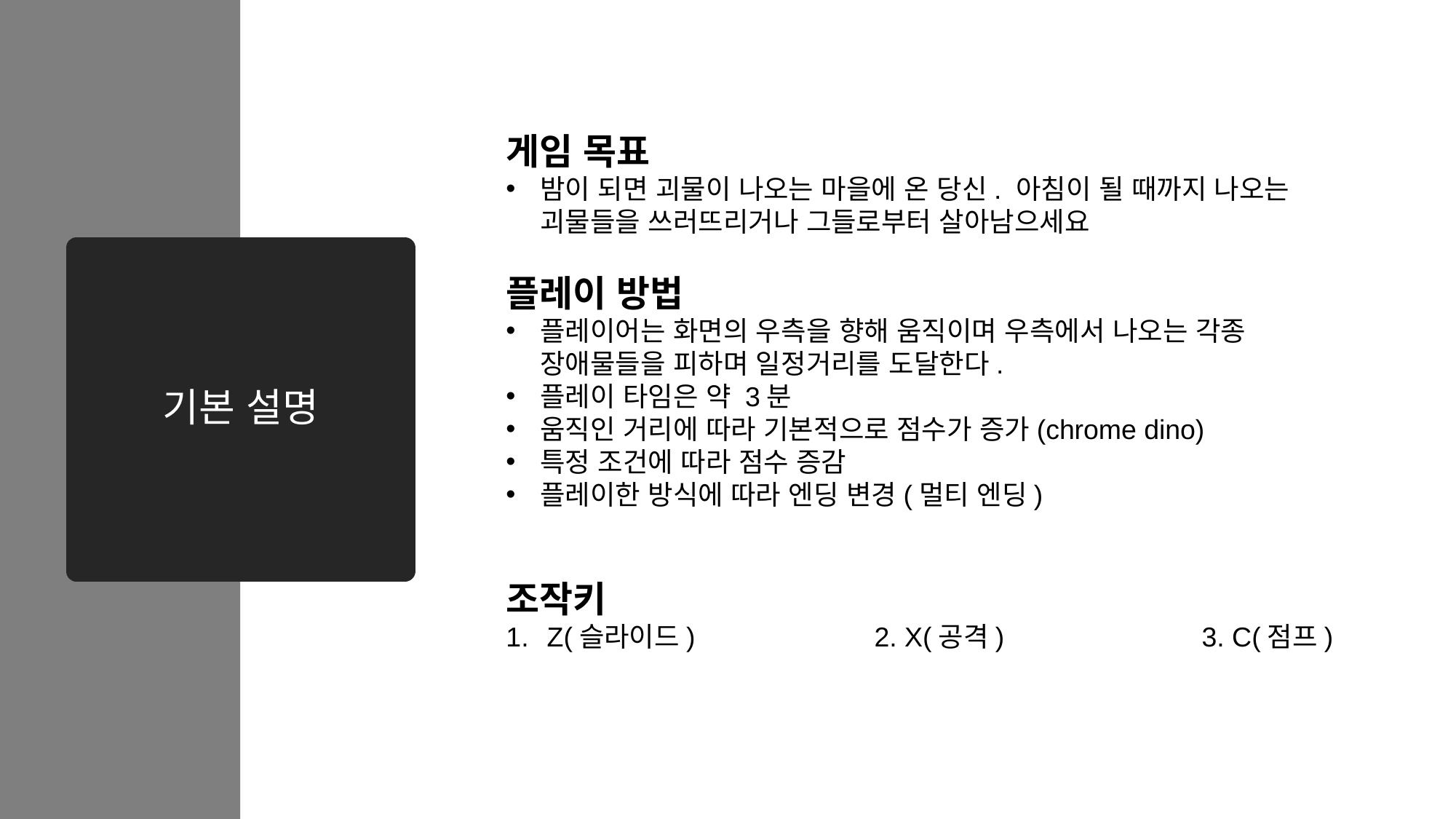

게임 목표
밤이 되면 괴물이 나오는 마을에 온 당신. 아침이 될 때까지 나오는
괴물들을 쓰러뜨리거나 그들로부터 살아남으세요

플레이 방법
플레이어는 화면의 우측을 향해 움직이며 우측에서 나오는 각종
장애물들을 피하며 일정거리를 도달한다.
플레이 타임은 약 3분
움직인 거리에 따라 기본적으로 점수가 증가(chrome dino)
특정 조건에 따라 점수 증감
플레이한 방식에 따라 엔딩 변경(멀티 엔딩)

조작키
Z(슬라이드)		2. X(공격)		3. C(점프)

# 기본 설명